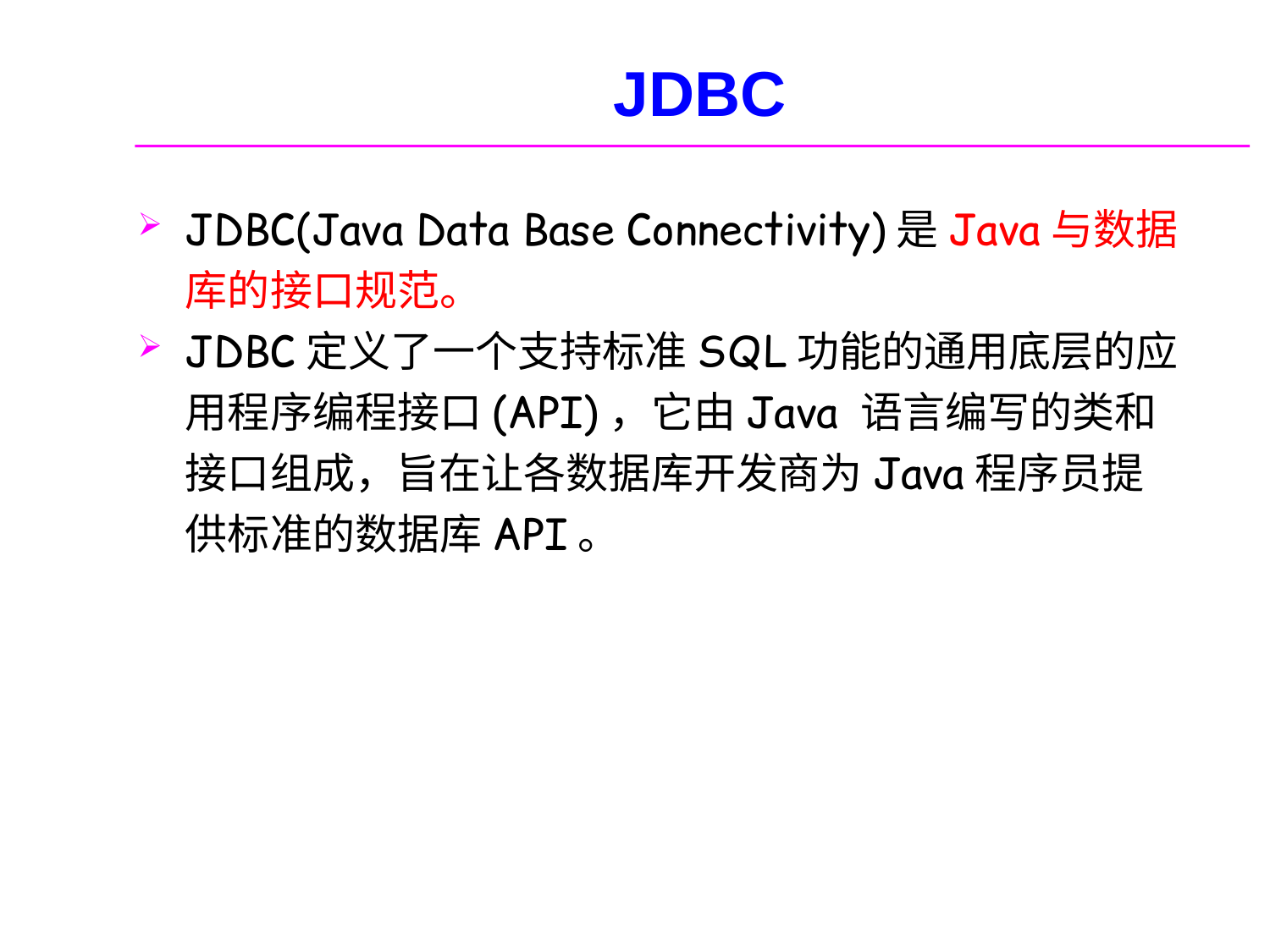

# JDBC
JDBC(Java Data Base Connectivity)是Java与数据库的接口规范。
JDBC定义了一个支持标准SQL功能的通用底层的应用程序编程接口(API)，它由Java 语言编写的类和接口组成，旨在让各数据库开发商为Java程序员提供标准的数据库API。
31